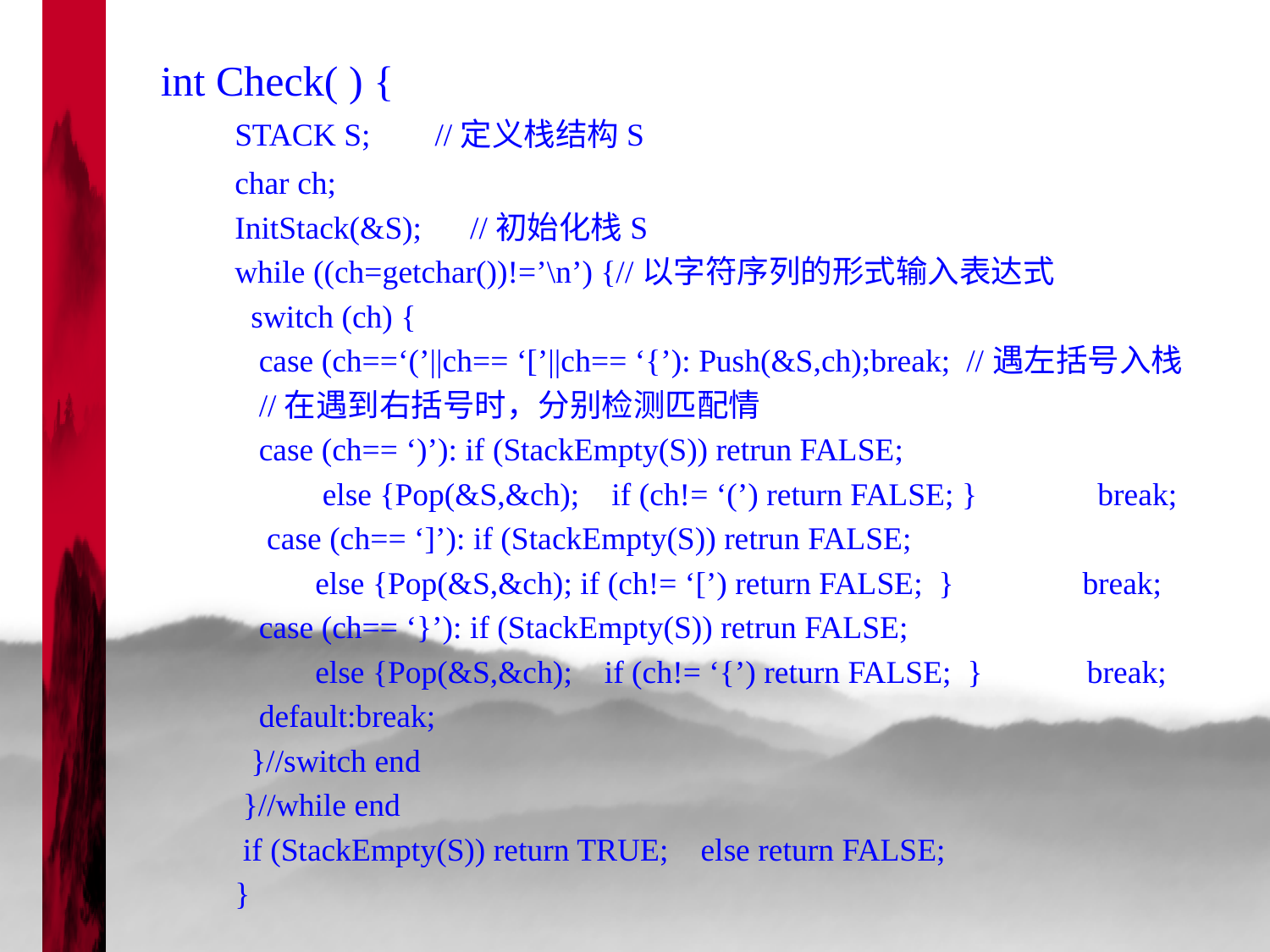

int Check( ) {
STACK S;        //定义栈结构S
char ch;
InitStack(&S);      //初始化栈S
while ((ch=getchar())!=’\n’) {//以字符序列的形式输入表达式
  switch (ch) {
   case (ch==‘(’||ch== ‘[’||ch== ‘{’): Push(&S,ch);break;  //遇左括号入栈
   //在遇到右括号时，分别检测匹配情
   case (ch== ‘)’): if (StackEmpty(S)) retrun FALSE;
   else {Pop(&S,&ch);    if (ch!= ‘(’) return FALSE; }               break;
    case (ch== ‘]’): if (StackEmpty(S)) retrun FALSE;
          else {Pop(&S,&ch); if (ch!= ‘[’) return FALSE;  }                break;
   case (ch== ‘}’): if (StackEmpty(S)) retrun FALSE;
          else {Pop(&S,&ch);    if (ch!= ‘{’) return FALSE;  }             break;
   default:break;
  }//switch end
 }//while end
 if (StackEmpty(S)) return TRUE;    else return FALSE;
}